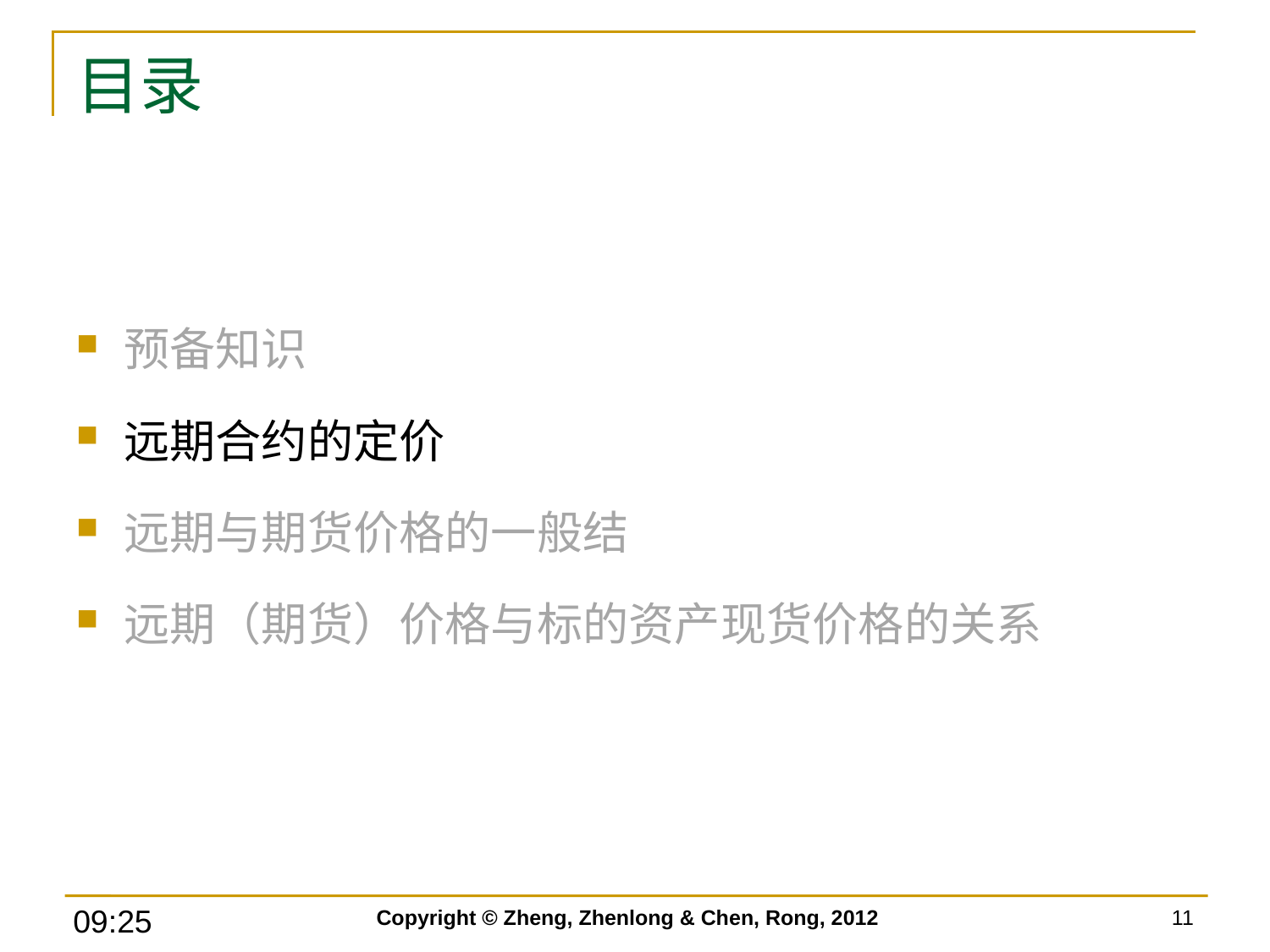

# 目录

预备知识
远期合约的定价
远期与期货价格的一般结
远期（期货）价格与标的资产现货价格的关系
Copyright © Zheng, Zhenlong & Chen, Rong, 2012
11